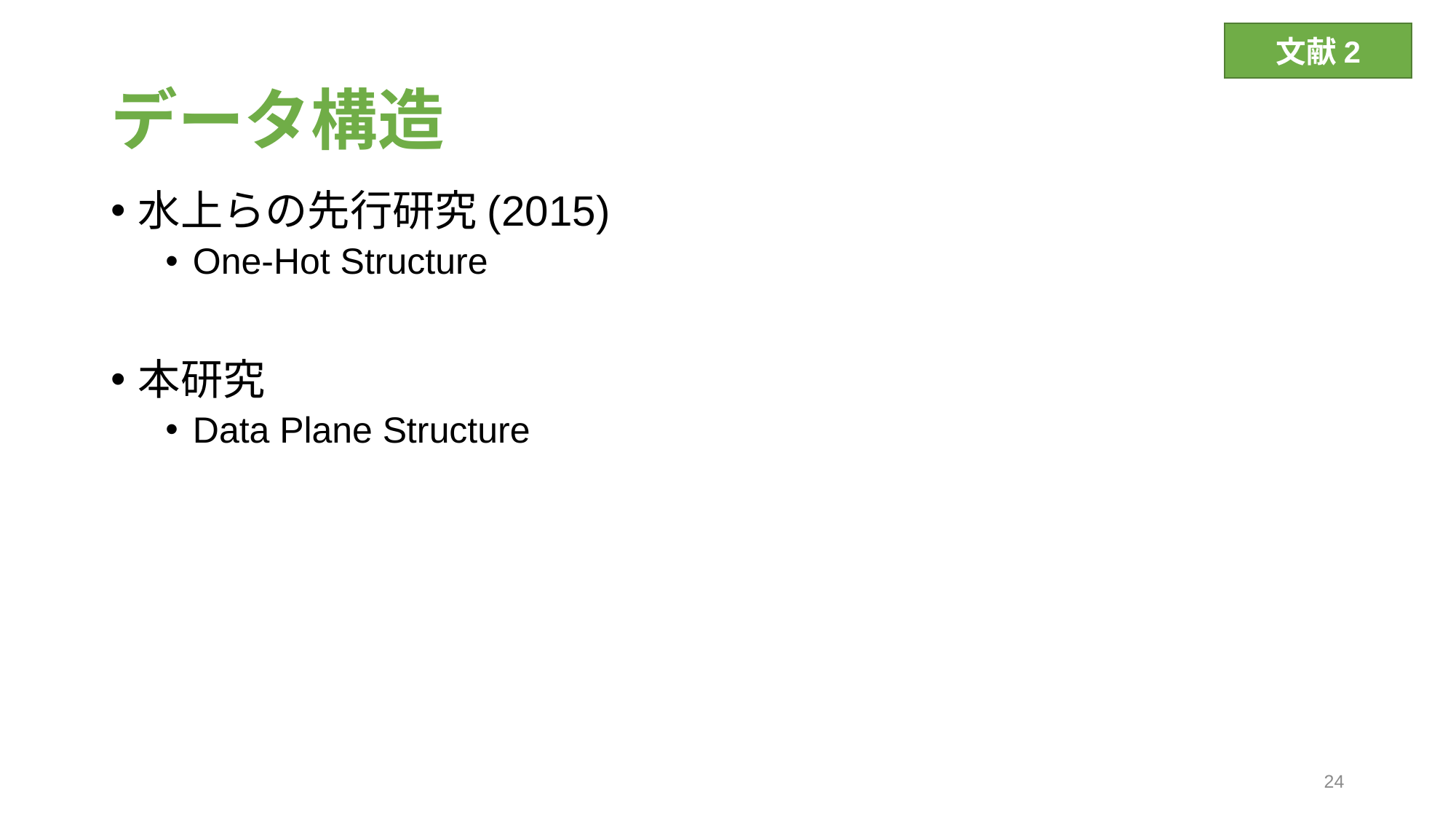

文献2
# データ構造
水上らの先行研究(2015)
One-Hot Structure

本研究
Data Plane Structure
24